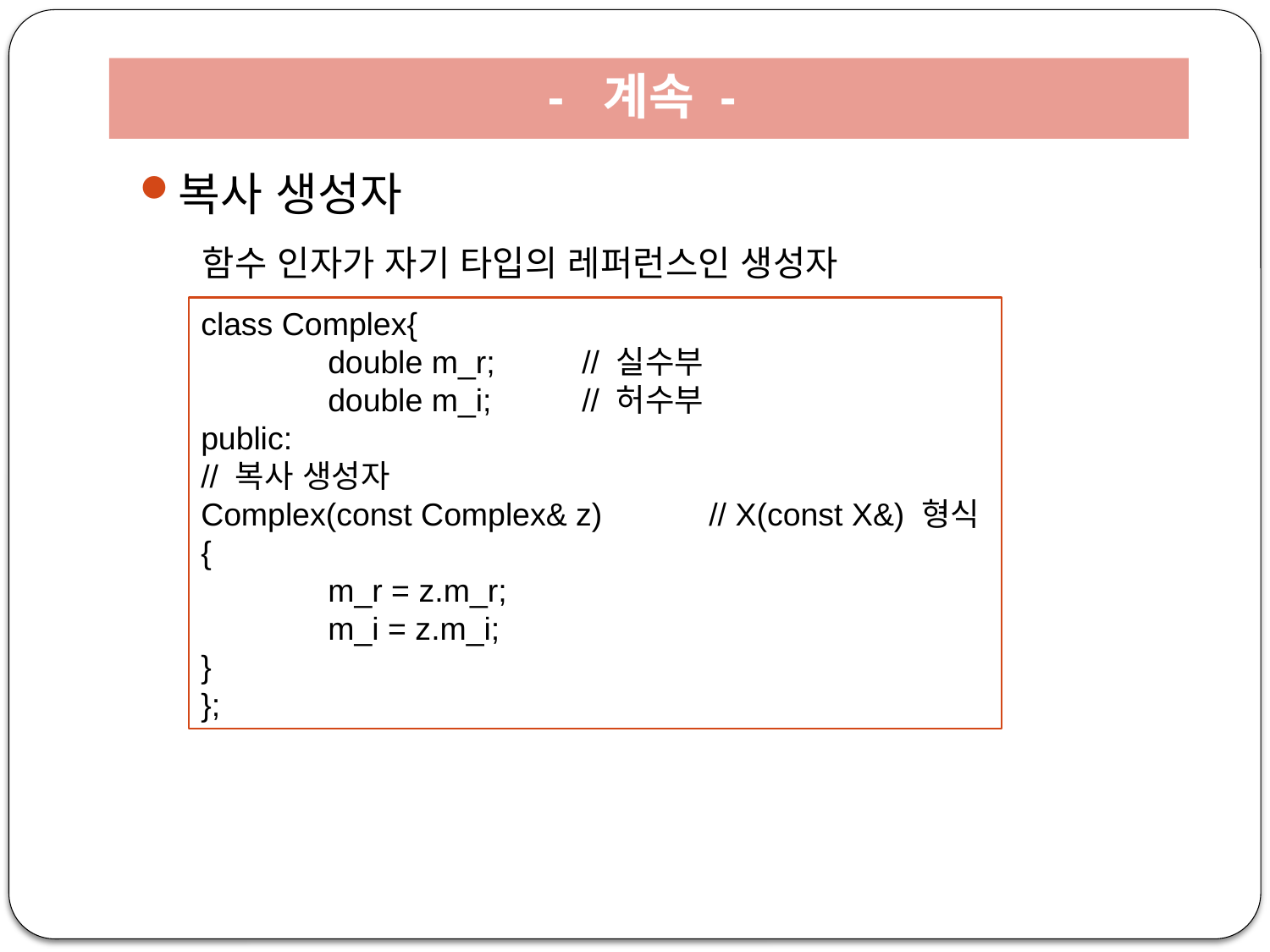

# -  계속 -
복사 생성자
    함수 인자가 자기 타입의 레퍼런스인 생성자

class Complex{
	double m_r;	// 실수부
	double m_i;	// 허수부
public:
// 복사 생성자
Complex(const Complex& z)	// X(const X&) 형식
{
	m_r = z.m_r;
	m_i = z.m_i;
}
};